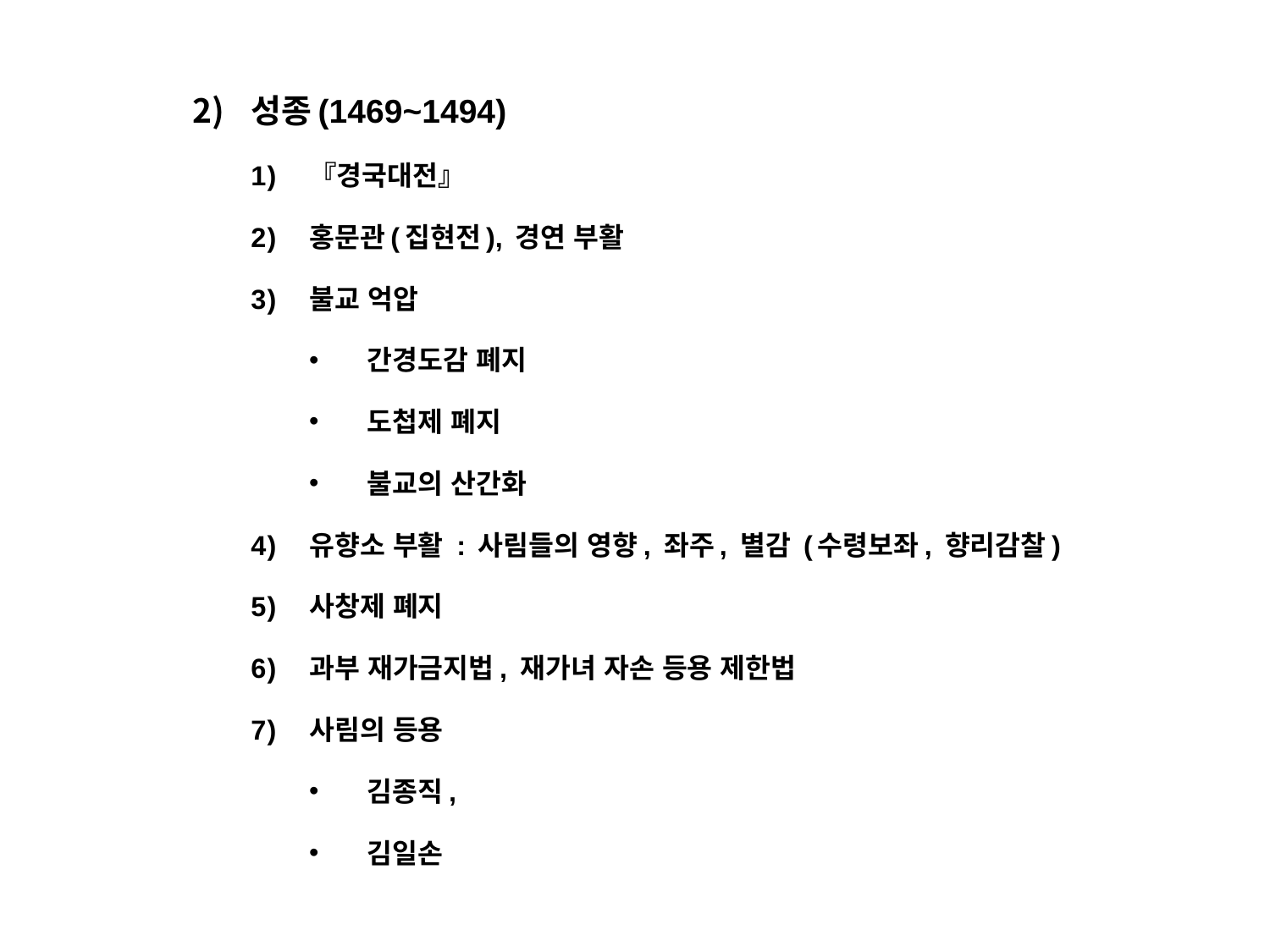

성종(1469~1494)
『경국대전』
홍문관(집현전), 경연 부활
불교 억압
간경도감 폐지
도첩제 폐지
불교의 산간화
유향소 부활 : 사림들의 영향, 좌주, 별감 (수령보좌, 향리감찰)
사창제 폐지
과부 재가금지법, 재가녀 자손 등용 제한법
사림의 등용
김종직,
김일손